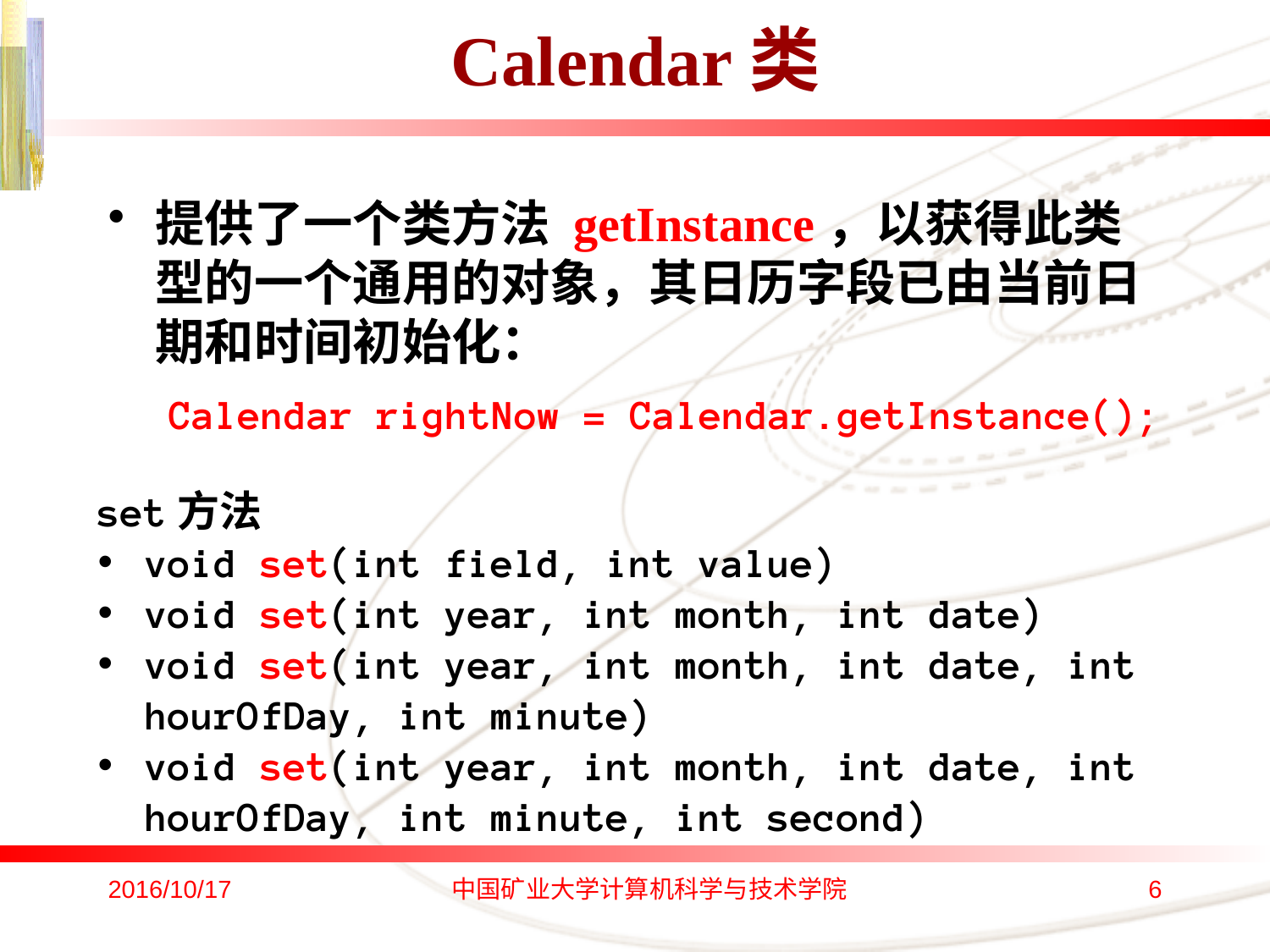

# Calendar类
提供了一个类方法 getInstance，以获得此类型的一个通用的对象，其日历字段已由当前日期和时间初始化：
     Calendar rightNow = Calendar.getInstance();

set方法
void set(int field, int value)
void set(int year, int month, int date)
void set(int year, int month, int date, int hourOfDay, int minute)
void set(int year, int month, int date, int hourOfDay, int minute, int second)
2016/10/17
中国矿业大学计算机科学与技术学院
6